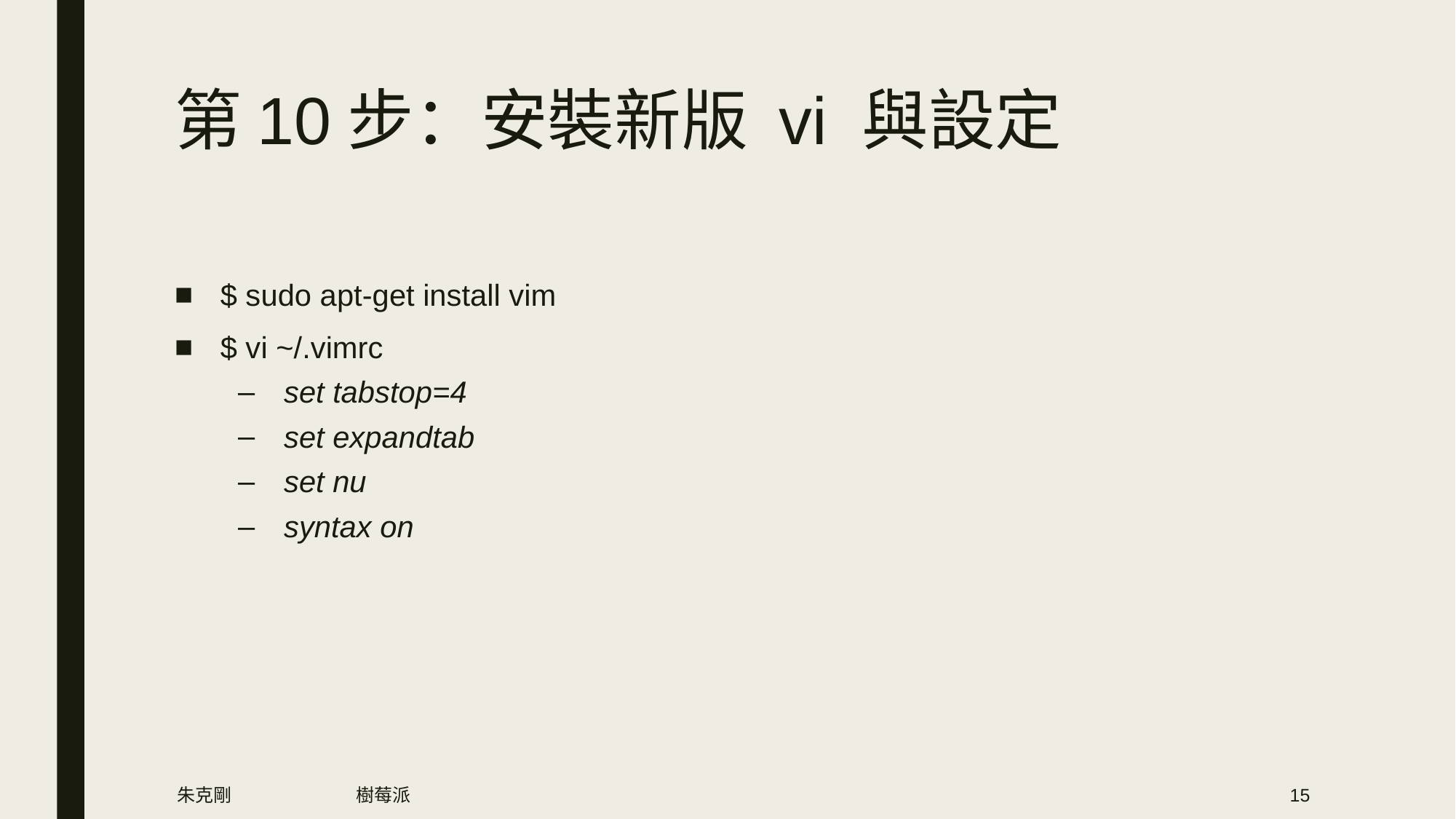

# 第10步：安裝新版 vi 與設定
$ sudo apt-get install vim
$ vi ~/.vimrc
set tabstop=4
set expandtab
set nu
syntax on

朱克剛
樹莓派
15